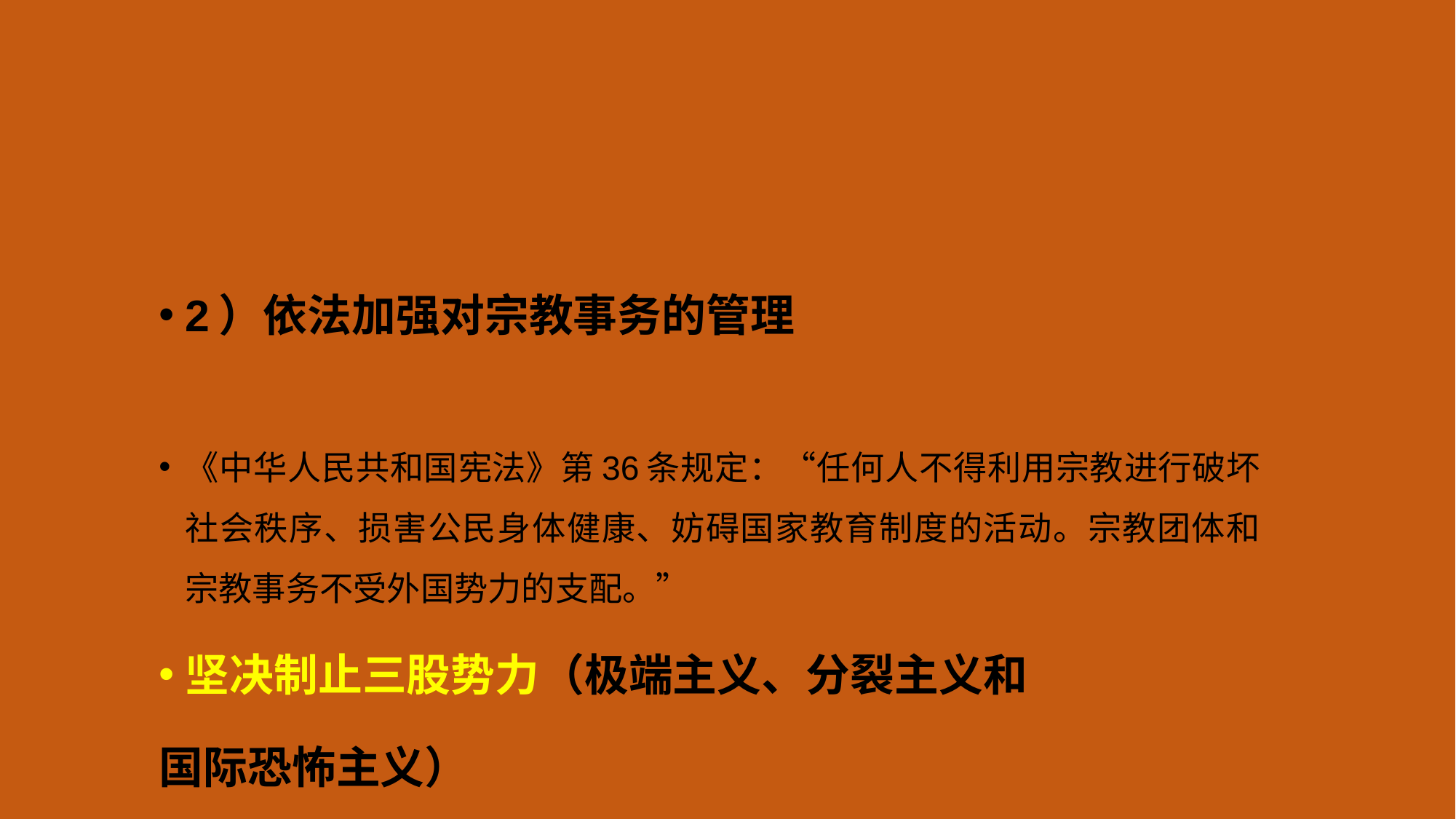

#

2）依法加强对宗教事务的管理

《中华人民共和国宪法》第36条规定：“任何人不得利用宗教进行破坏社会秩序、损害公民身体健康、妨碍国家教育制度的活动。宗教团体和宗教事务不受外国势力的支配。”
坚决制止三股势力（极端主义、分裂主义和
国际恐怖主义）